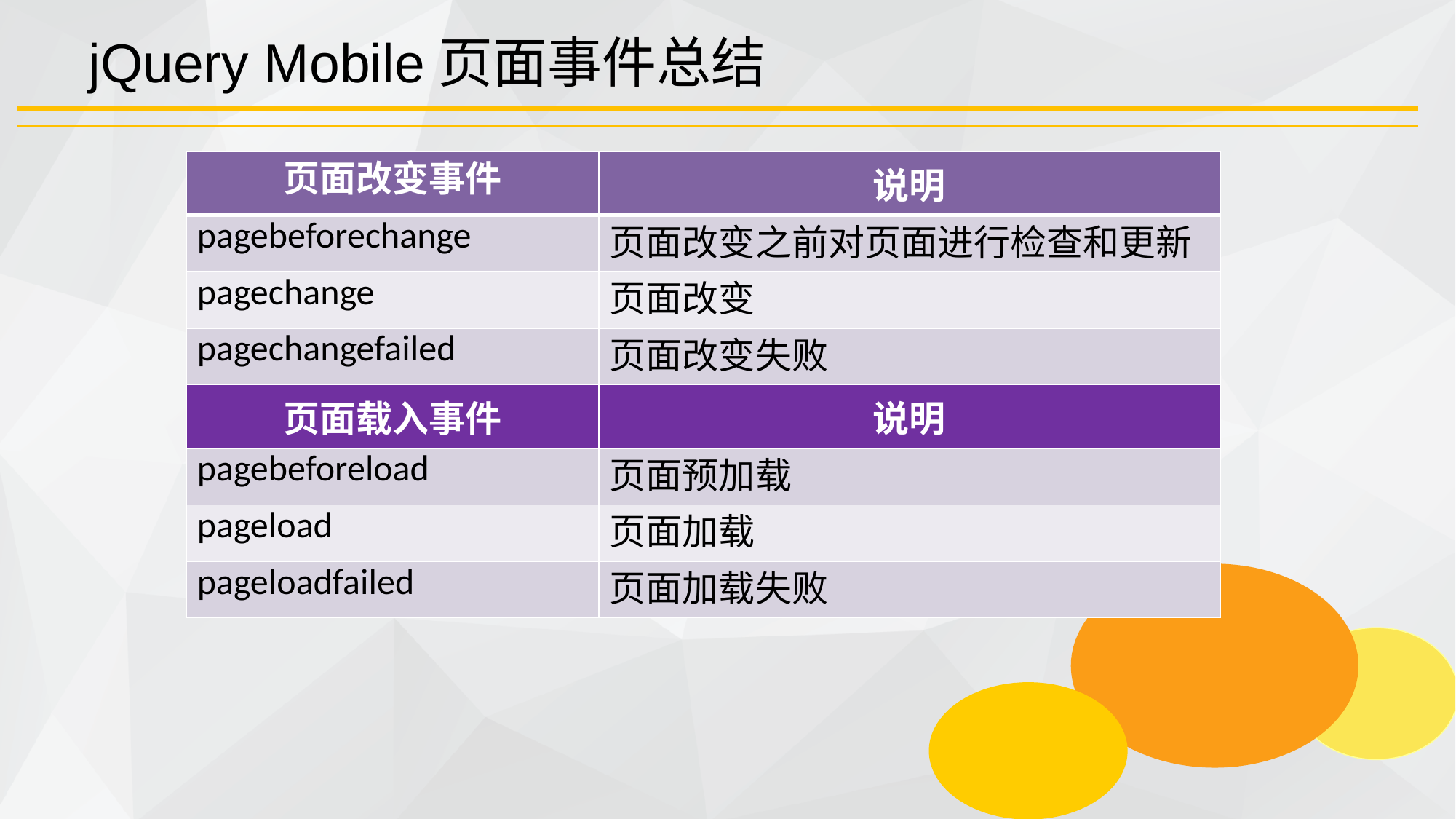

# jQuery Mobile页面事件总结
| 页面改变事件 | 说明 |
| --- | --- |
| pagebeforechange | 页面改变之前对页面进行检查和更新 |
| pagechange | 页面改变 |
| pagechangefailed | 页面改变失败 |
| 页面载入事件 | 说明 |
| pagebeforeload | 页面预加载 |
| pageload | 页面加载 |
| pageloadfailed | 页面加载失败 |